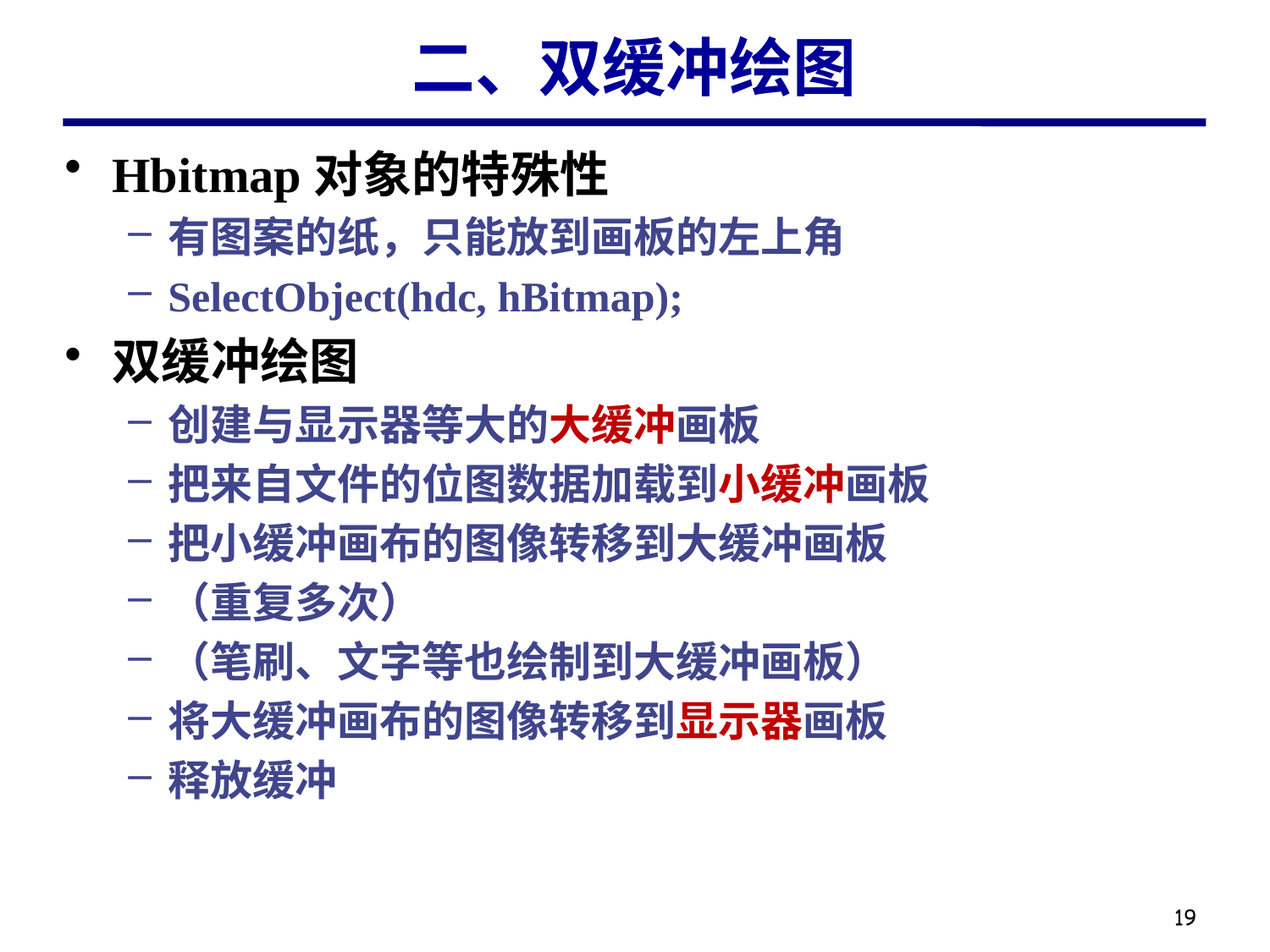

# 二、双缓冲绘图
Hbitmap对象的特殊性
有图案的纸，只能放到画板的左上角
SelectObject(hdc, hBitmap);
双缓冲绘图
创建与显示器等大的大缓冲画板
把来自文件的位图数据加载到小缓冲画板
把小缓冲画布的图像转移到大缓冲画板
（重复多次）
（笔刷、文字等也绘制到大缓冲画板）
将大缓冲画布的图像转移到显示器画板
释放缓冲